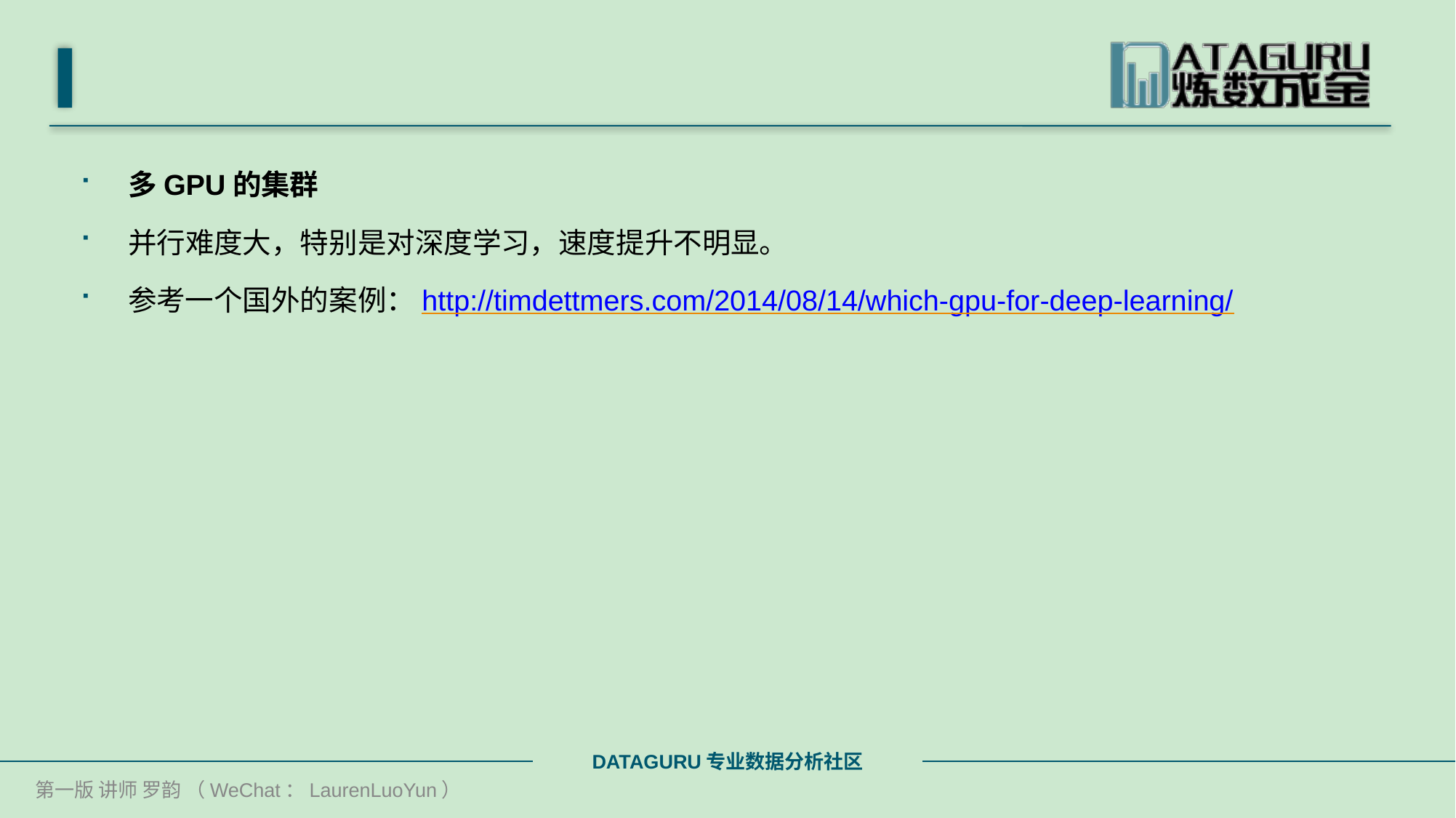

#
多GPU的集群
并行难度大，特别是对深度学习，速度提升不明显。
参考一个国外的案例：http://timdettmers.com/2014/08/14/which-gpu-for-deep-learning/